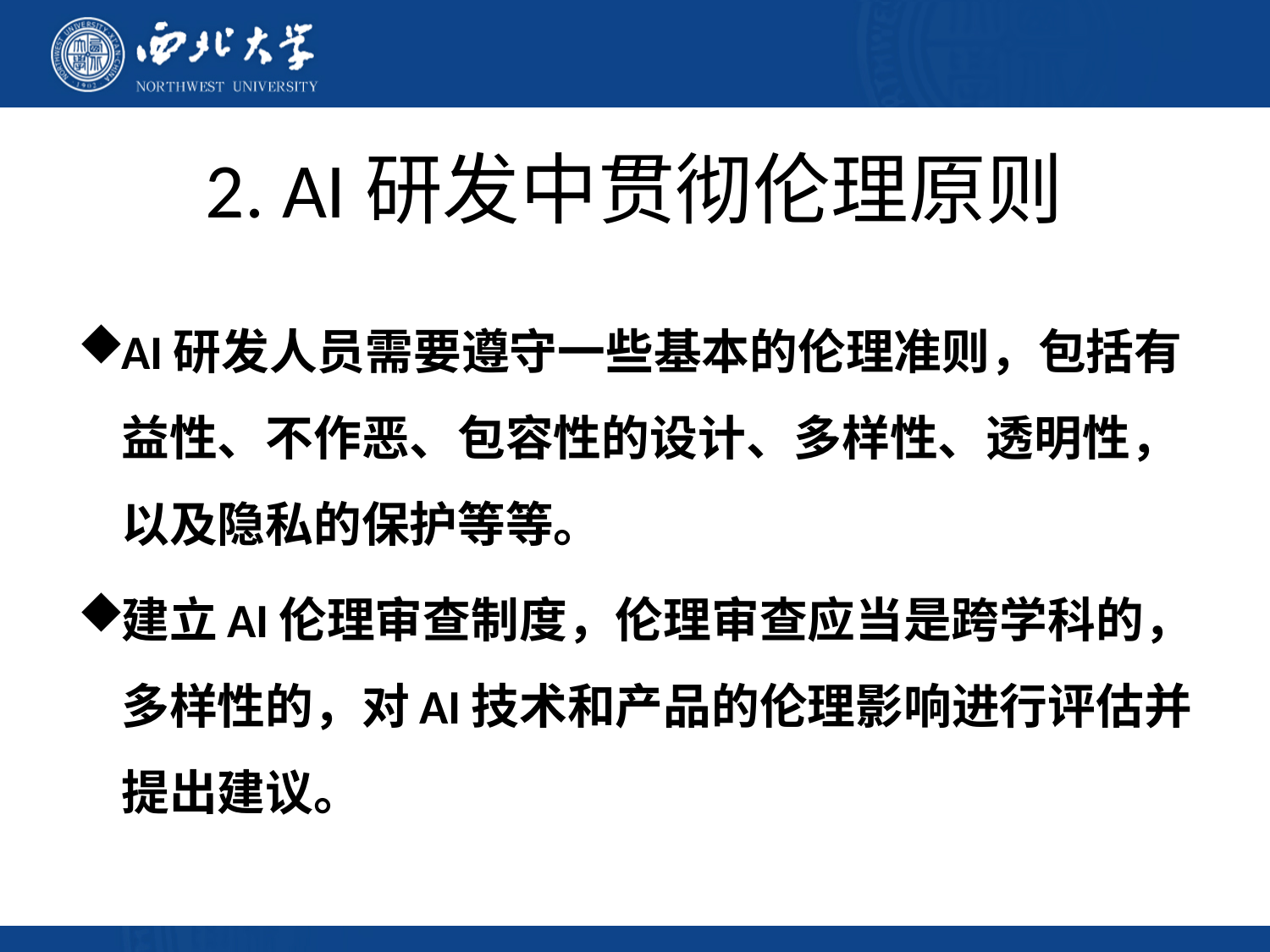

# 2. AI研发中贯彻伦理原则
AI研发人员需要遵守一些基本的伦理准则，包括有益性、不作恶、包容性的设计、多样性、透明性，以及隐私的保护等等。
建立AI伦理审查制度，伦理审查应当是跨学科的，多样性的，对AI技术和产品的伦理影响进行评估并提出建议。